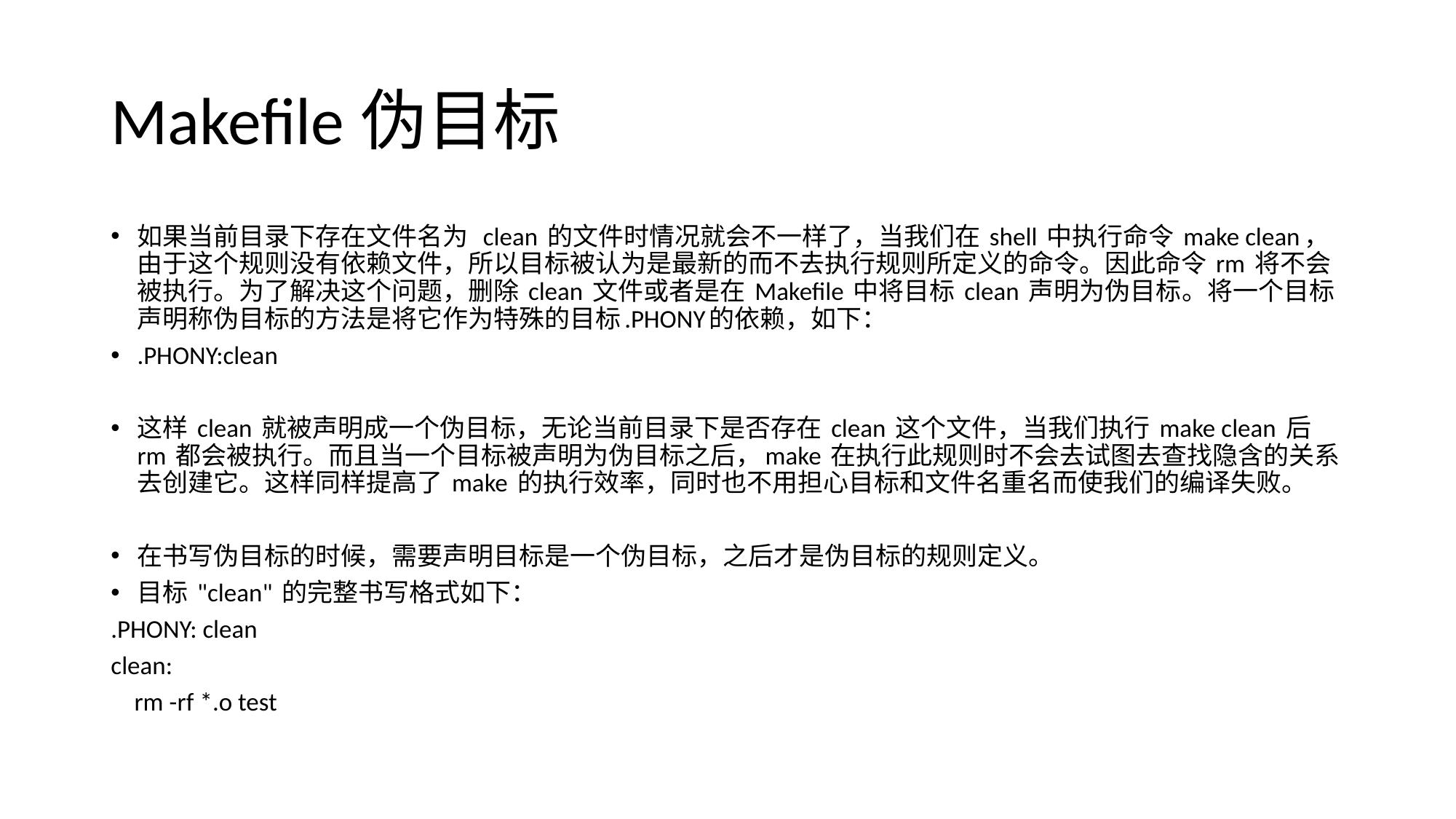

# Makefile伪目标
如果当前目录下存在文件名为  clean 的文件时情况就会不一样了，当我们在 shell 中执行命令 make clean，由于这个规则没有依赖文件，所以目标被认为是最新的而不去执行规则所定义的命令。因此命令 rm 将不会被执行。为了解决这个问题，删除 clean 文件或者是在 Makefile 中将目标 clean 声明为伪目标。将一个目标声明称伪目标的方法是将它作为特殊的目标.PHONY的依赖，如下：
.PHONY:clean

这样 clean 就被声明成一个伪目标，无论当前目录下是否存在 clean 这个文件，当我们执行 make clean 后 rm 都会被执行。而且当一个目标被声明为伪目标之后，make 在执行此规则时不会去试图去查找隐含的关系去创建它。这样同样提高了 make 的执行效率，同时也不用担心目标和文件名重名而使我们的编译失败。

在书写伪目标的时候，需要声明目标是一个伪目标，之后才是伪目标的规则定义。
目标 "clean" 的完整书写格式如下：
.PHONY: clean
clean:
    rm -rf *.o test